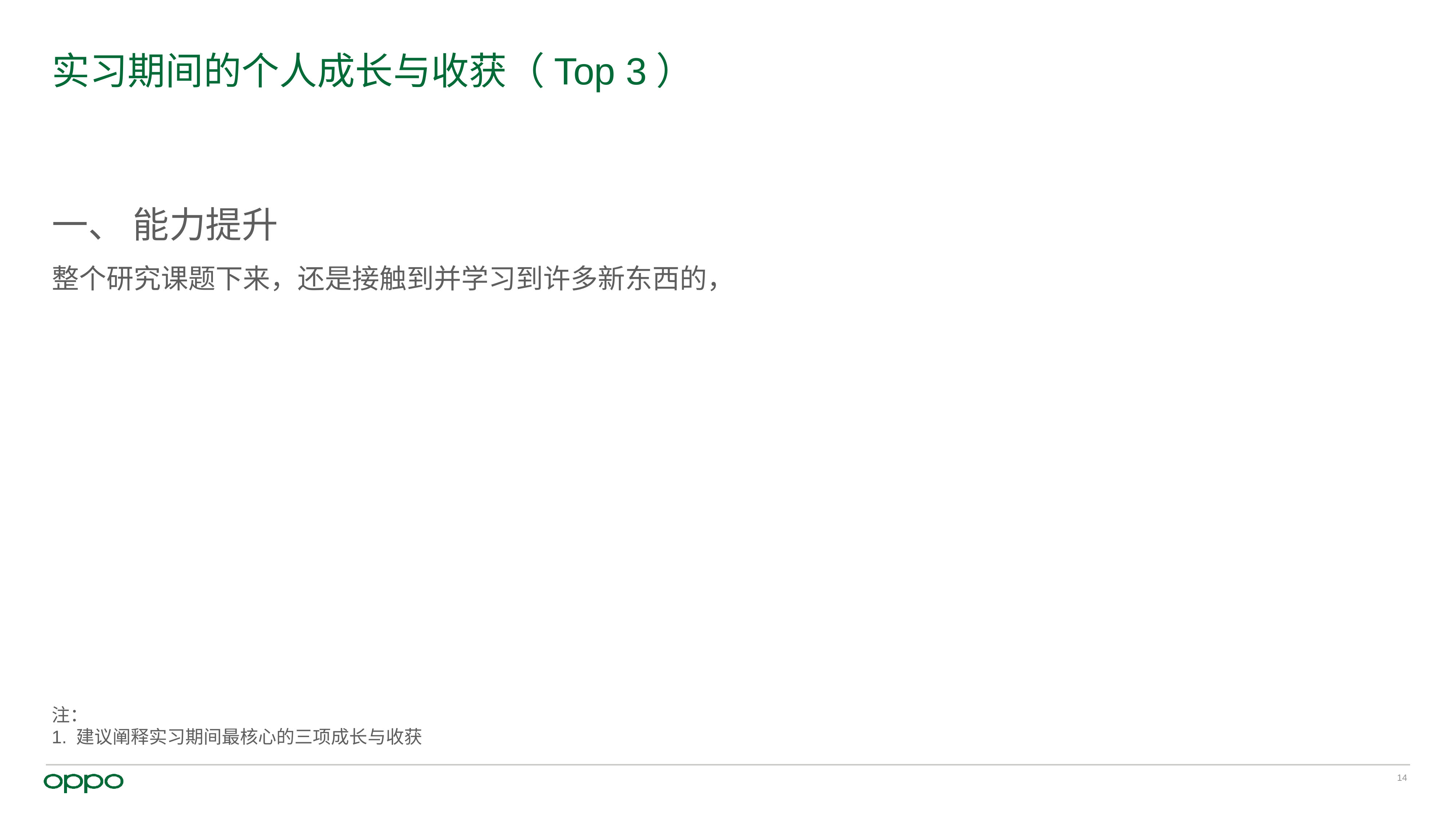

# 实习期间的个人成长与收获（Top 3）
一、 能力提升
整个研究课题下来，还是接触到并学习到许多新东西的，

注：
1. 建议阐释实习期间最核心的三项成长与收获